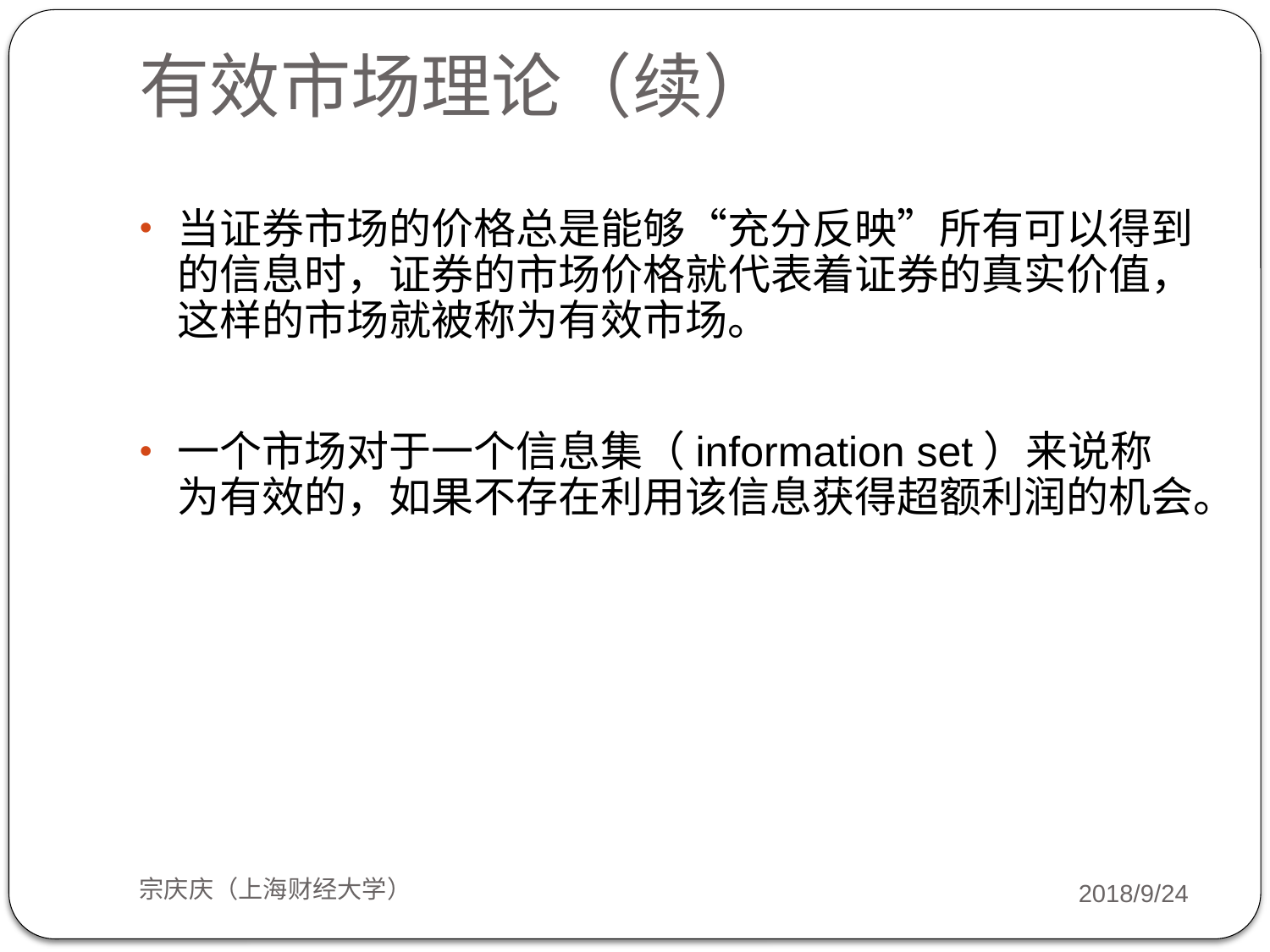

# 有效市场理论（续）
当证券市场的价格总是能够“充分反映”所有可以得到的信息时，证券的市场价格就代表着证券的真实价值，这样的市场就被称为有效市场。

一个市场对于一个信息集（information set）来说称为有效的，如果不存在利用该信息获得超额利润的机会。

宗庆庆（上海财经大学）
2018/9/24